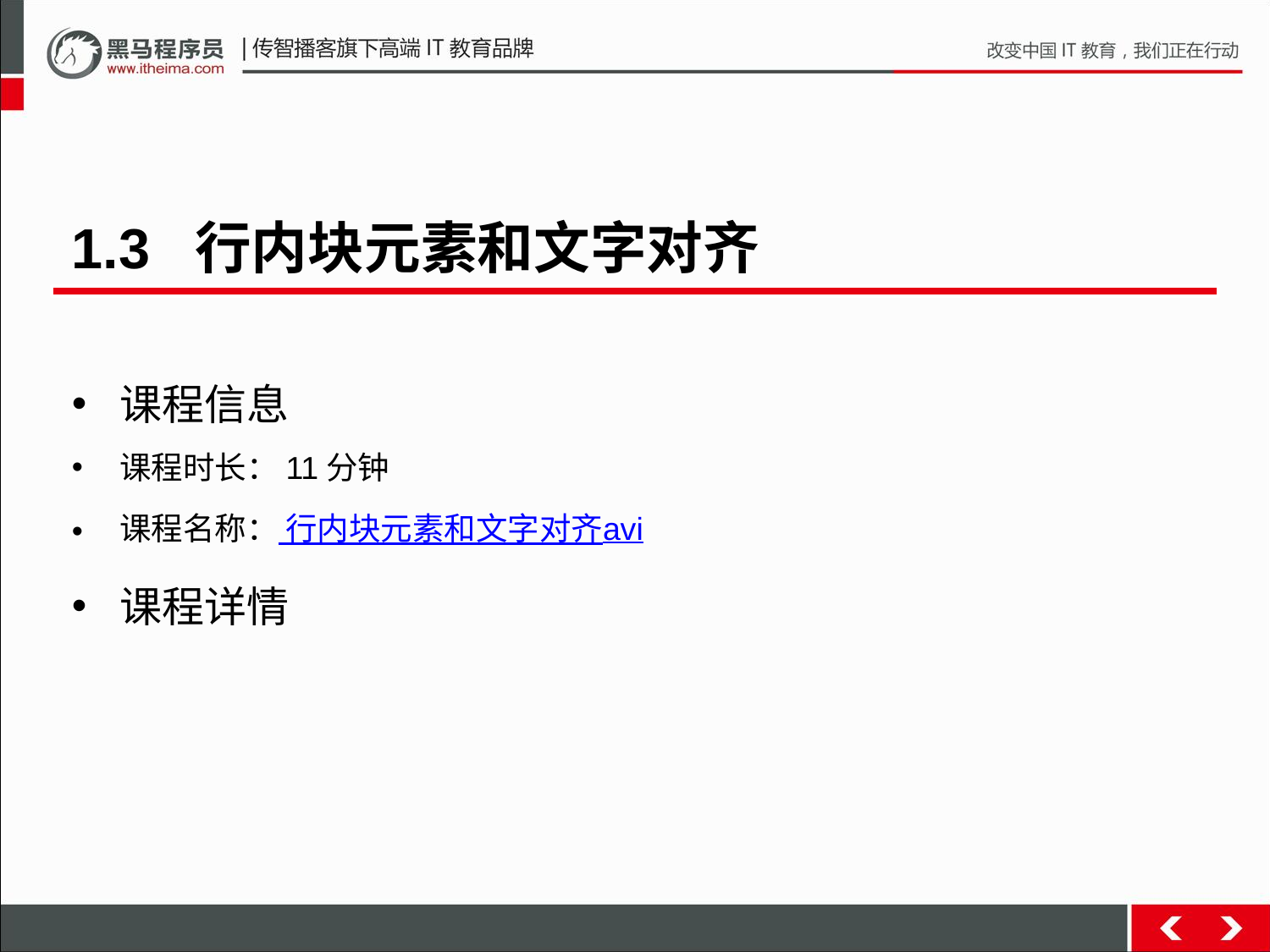

1.3  行内块元素和文字对齐
课程信息
课程时长：11分钟
课程名称： 行内块元素和文字对齐avi
课程详情